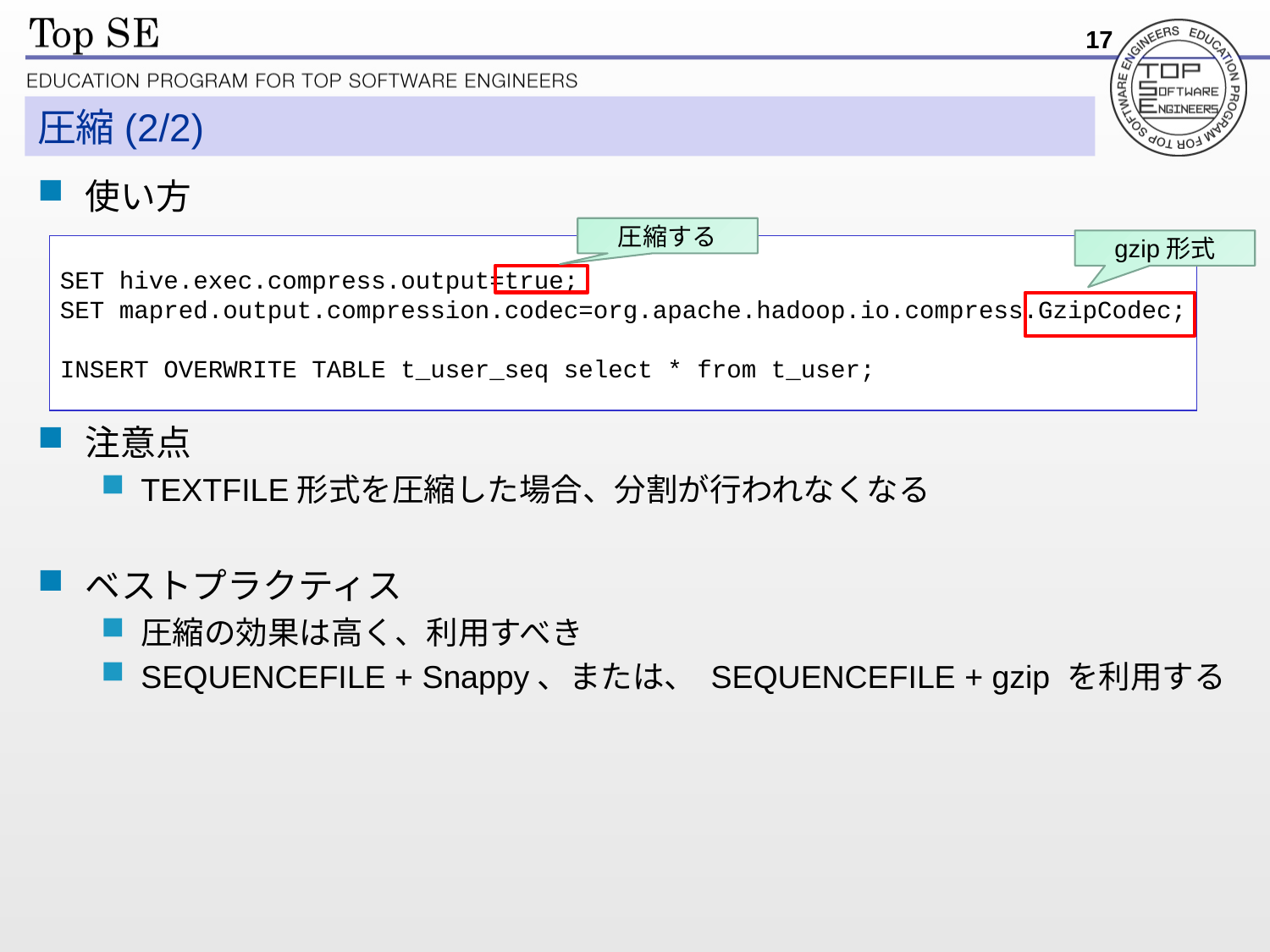

17
# 圧縮(2/2)
使い方

注意点
TEXTFILE形式を圧縮した場合、分割が行われなくなる

ベストプラクティス
圧縮の効果は高く、利用すべき
SEQUENCEFILE + Snappy、または、 SEQUENCEFILE + gzip を利用する

圧縮する
gzip形式
SET hive.exec.compress.output=true;
SET mapred.output.compression.codec=org.apache.hadoop.io.compress.GzipCodec;

INSERT OVERWRITE TABLE t_user_seq select * from t_user;